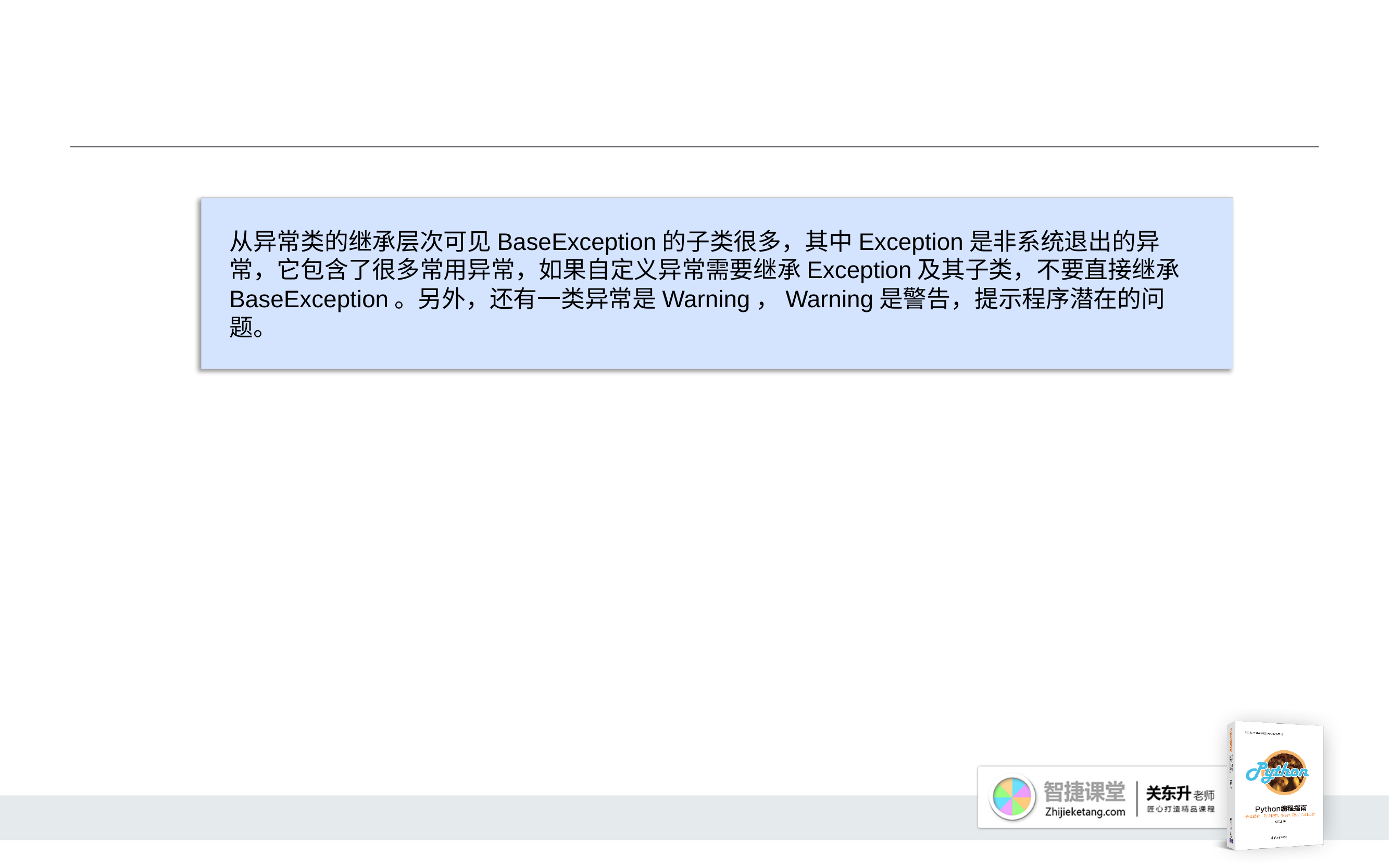

#
从异常类的继承层次可见BaseException的子类很多，其中Exception是非系统退出的异常，它包含了很多常用异常，如果自定义异常需要继承Exception及其子类，不要直接继承BaseException。另外，还有一类异常是Warning，Warning是警告，提示程序潜在的问题。